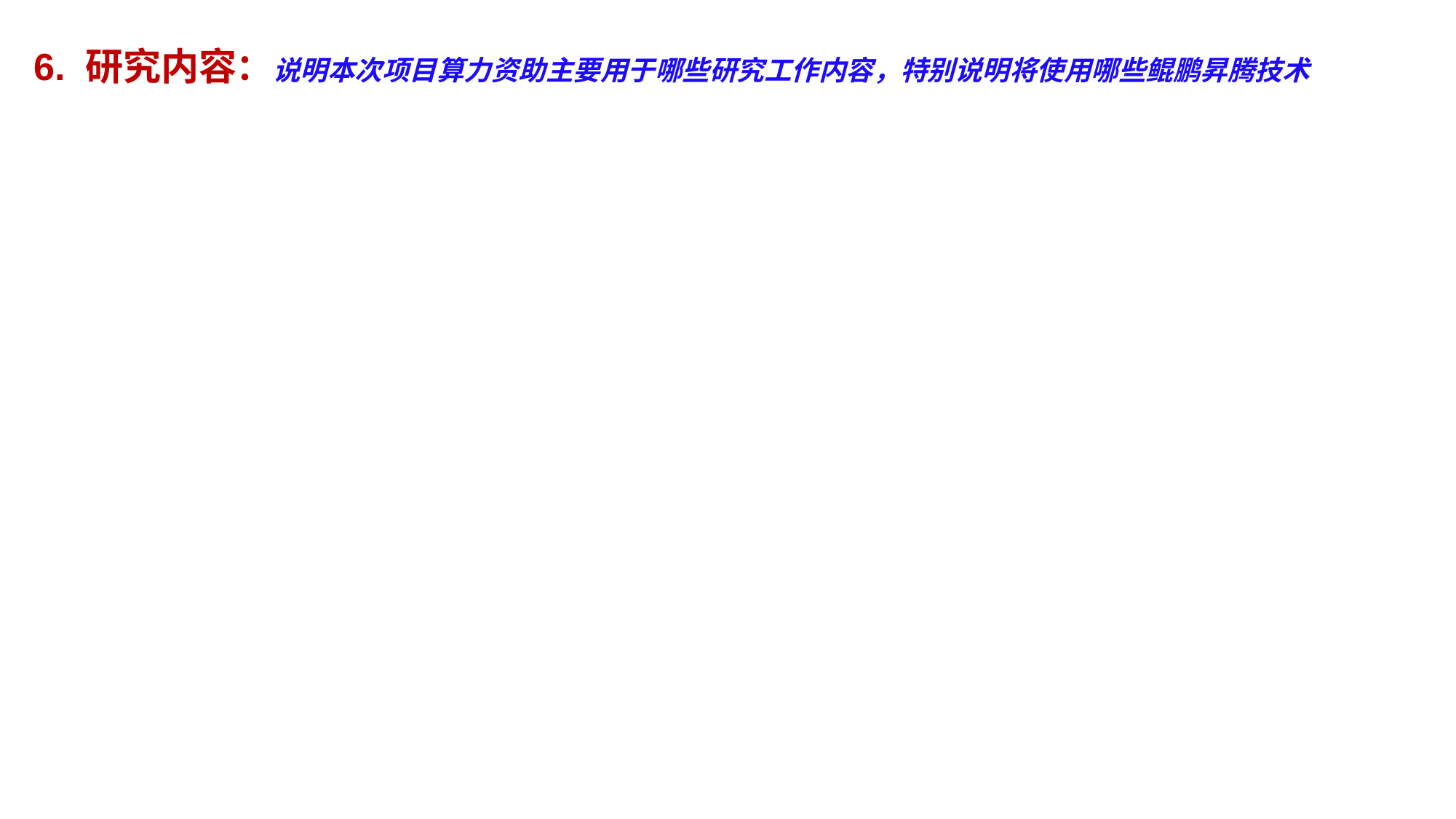

6. 研究内容：说明本次项目算力资助主要用于哪些研究工作内容，特别说明将使用哪些鲲鹏昇腾技术